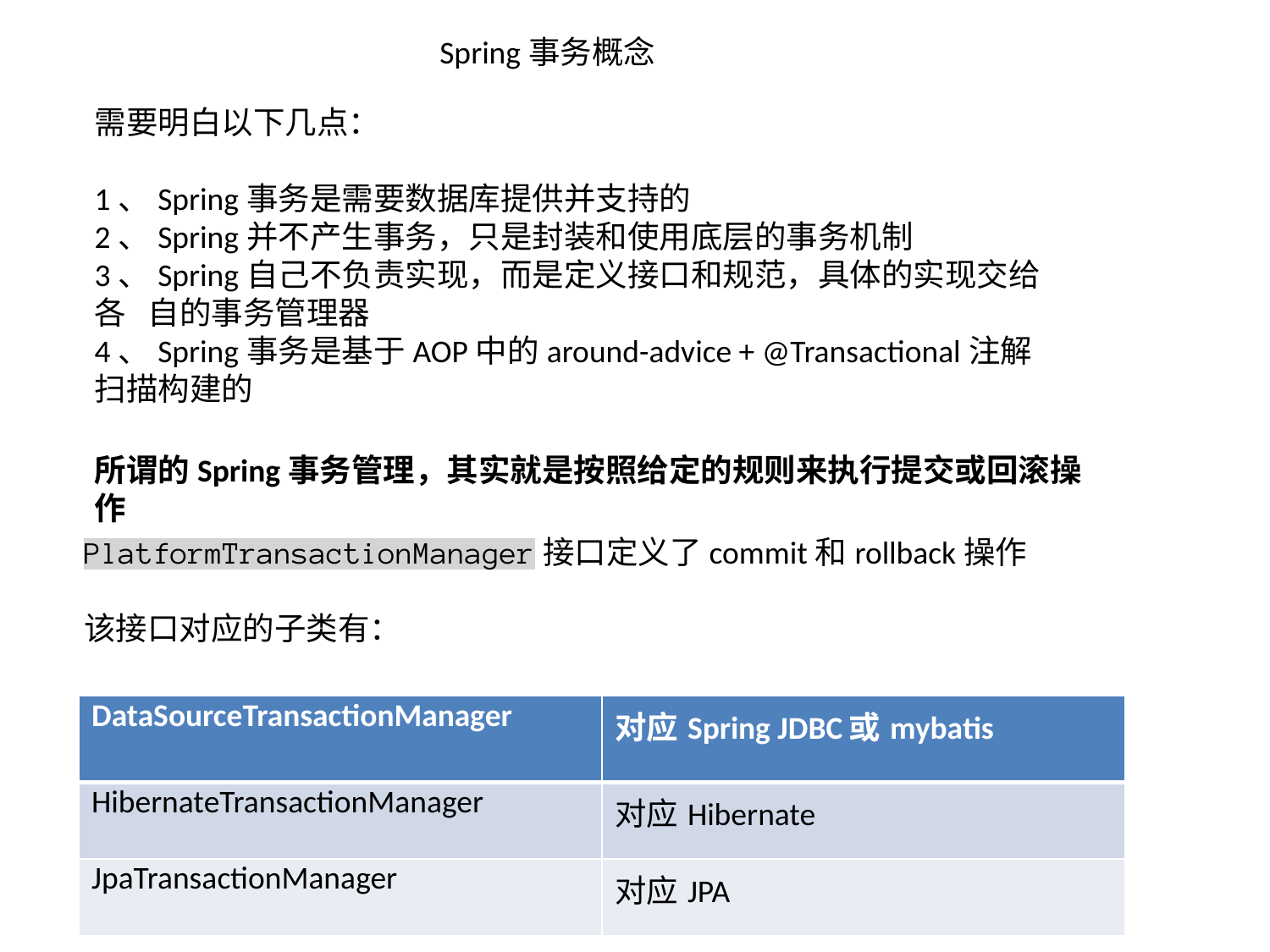

Spring事务概念
需要明白以下几点：

1、Spring事务是需要数据库提供并支持的
2、Spring并不产生事务，只是封装和使用底层的事务机制
3、Spring自己不负责实现，而是定义接口和规范，具体的实现交给各   自的事务管理器
4、Spring事务是基于AOP中的around-advice + @Transactional注解扫描构建的
所谓的Spring事务管理，其实就是按照给定的规则来执行提交或回滚操作
PlatformTransactionManager接口定义了commit和rollback操作

该接口对应的子类有：
| DataSourceTransactionManager | 对应Spring JDBC或mybatis |
| --- | --- |
| HibernateTransactionManager | 对应Hibernate |
| JpaTransactionManager | 对应JPA |